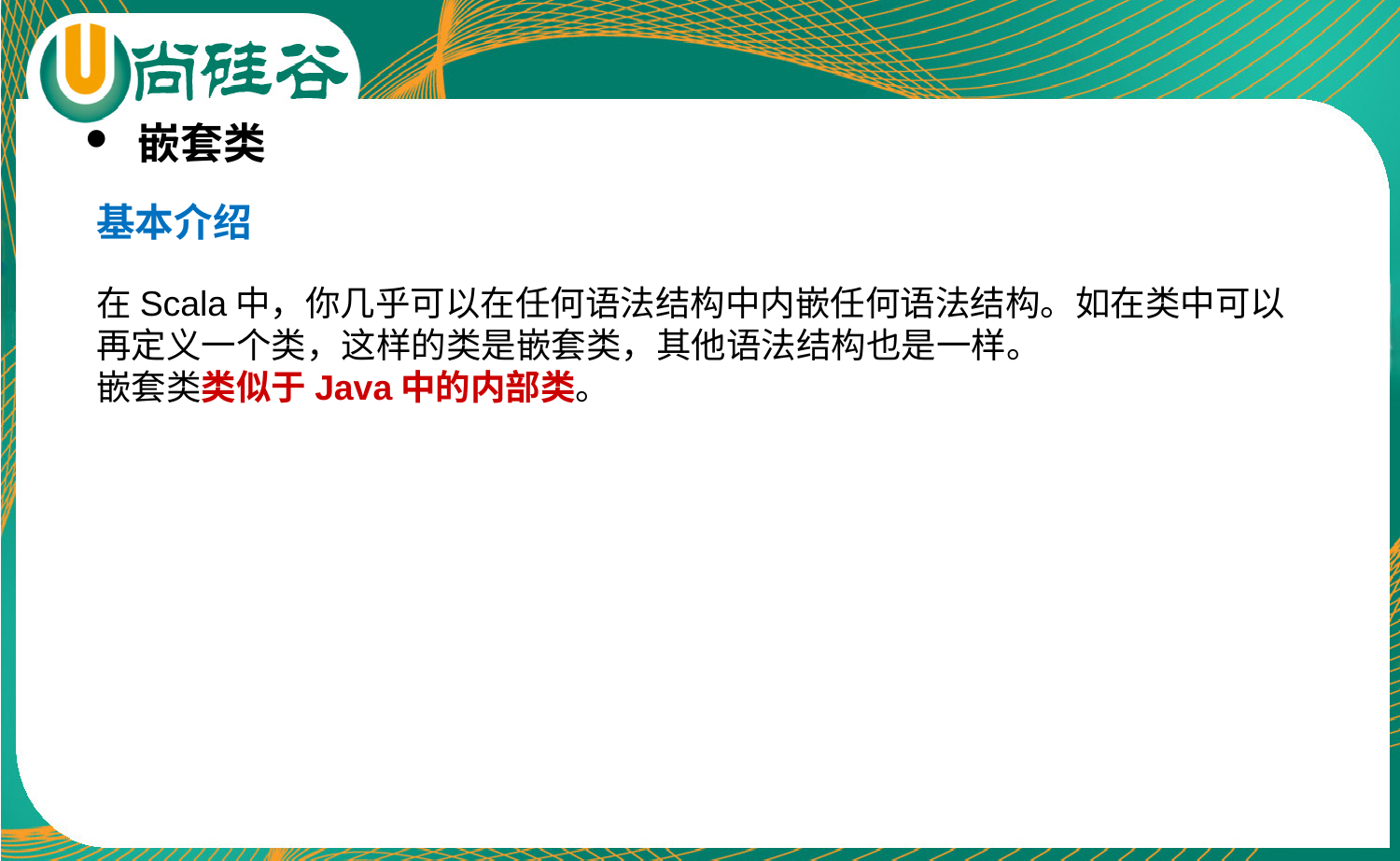

嵌套类

基本介绍

在Scala中，你几乎可以在任何语法结构中内嵌任何语法结构。如在类中可以再定义一个类，这样的类是嵌套类，其他语法结构也是一样。
嵌套类类似于Java中的内部类。